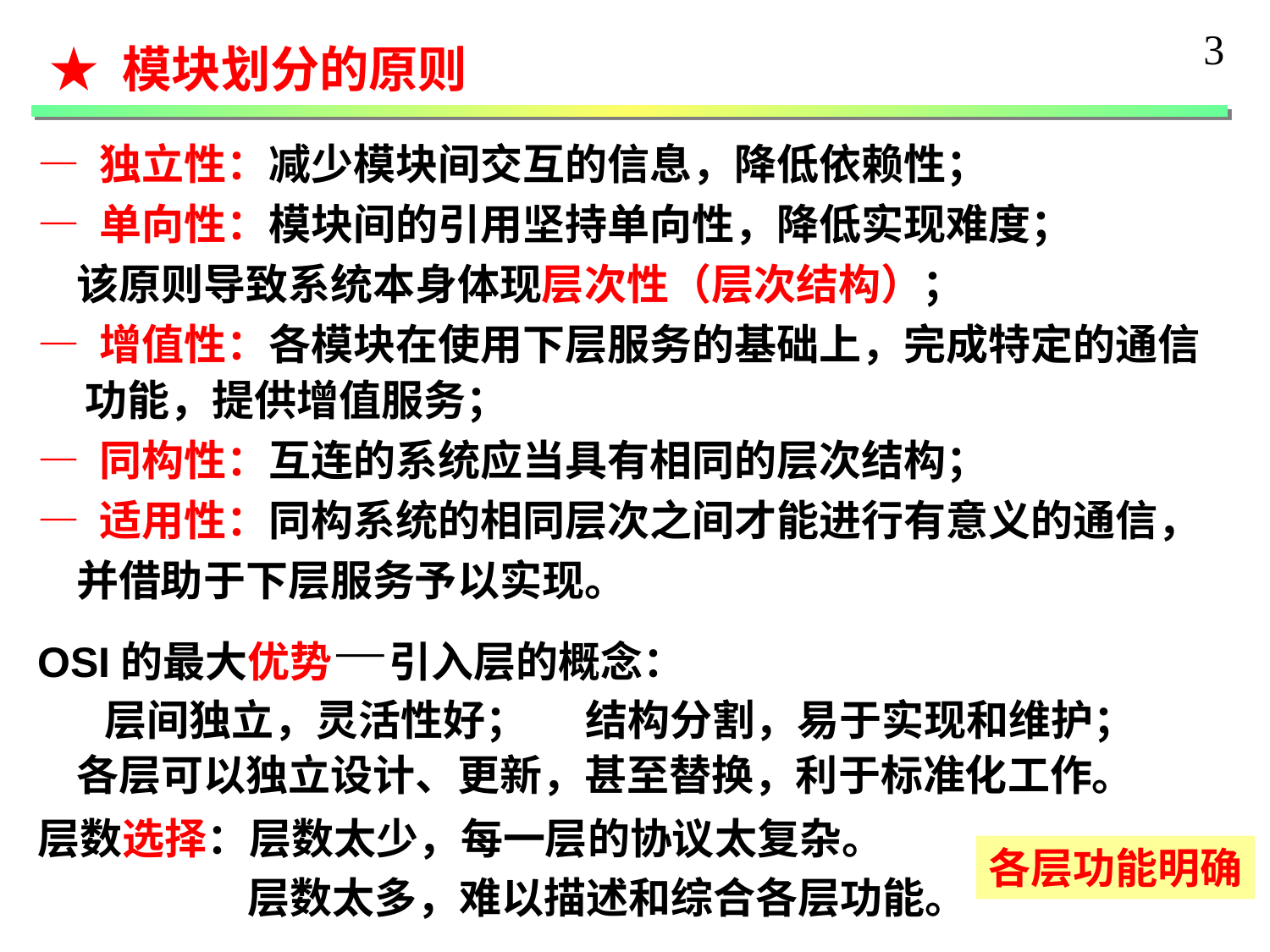

3
★ 模块划分的原则

— 独立性：减少模块间交互的信息，降低依赖性；
— 单向性：模块间的引用坚持单向性，降低实现难度；
   该原则导致系统本身体现层次性（层次结构）；
— 增值性：各模块在使用下层服务的基础上，完成特定的通信功能，提供增值服务；
— 同构性：互连的系统应当具有相同的层次结构；
— 适用性：同构系统的相同层次之间才能进行有意义的通信，
   并借助于下层服务予以实现。
OSI的最大优势—引入层的概念：
      层间独立，灵活性好；      结构分割，易于实现和维护；
   各层可以独立设计、更新，甚至替换，利于标准化工作。
层数选择：层数太少，每一层的协议太复杂。
                     层数太多，难以描述和综合各层功能。
各层功能明确